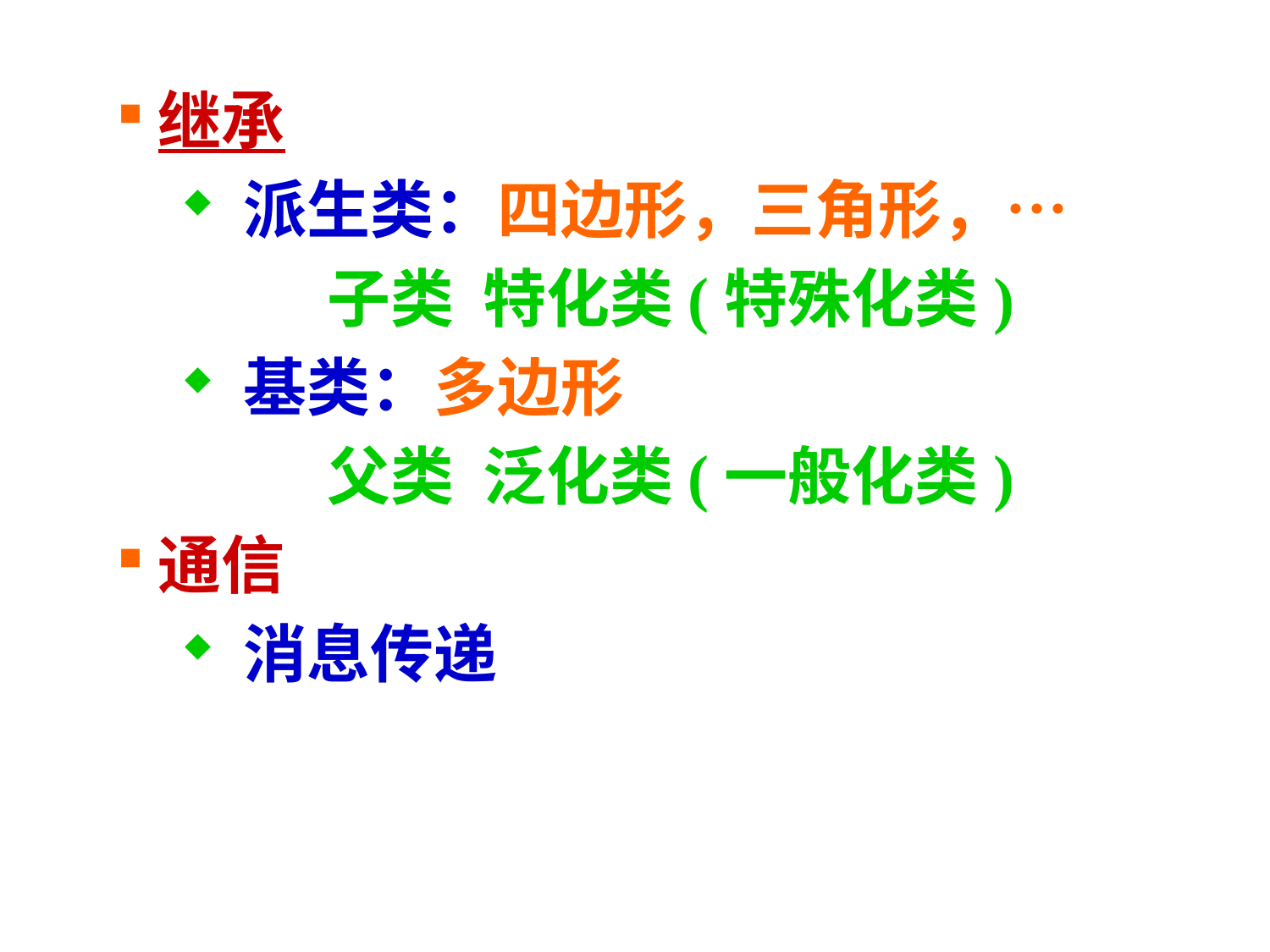

继承
 派生类：四边形，三角形，…
         子类  特化类(特殊化类)
 基类：多边形
         父类  泛化类(一般化类)
通信
 消息传递